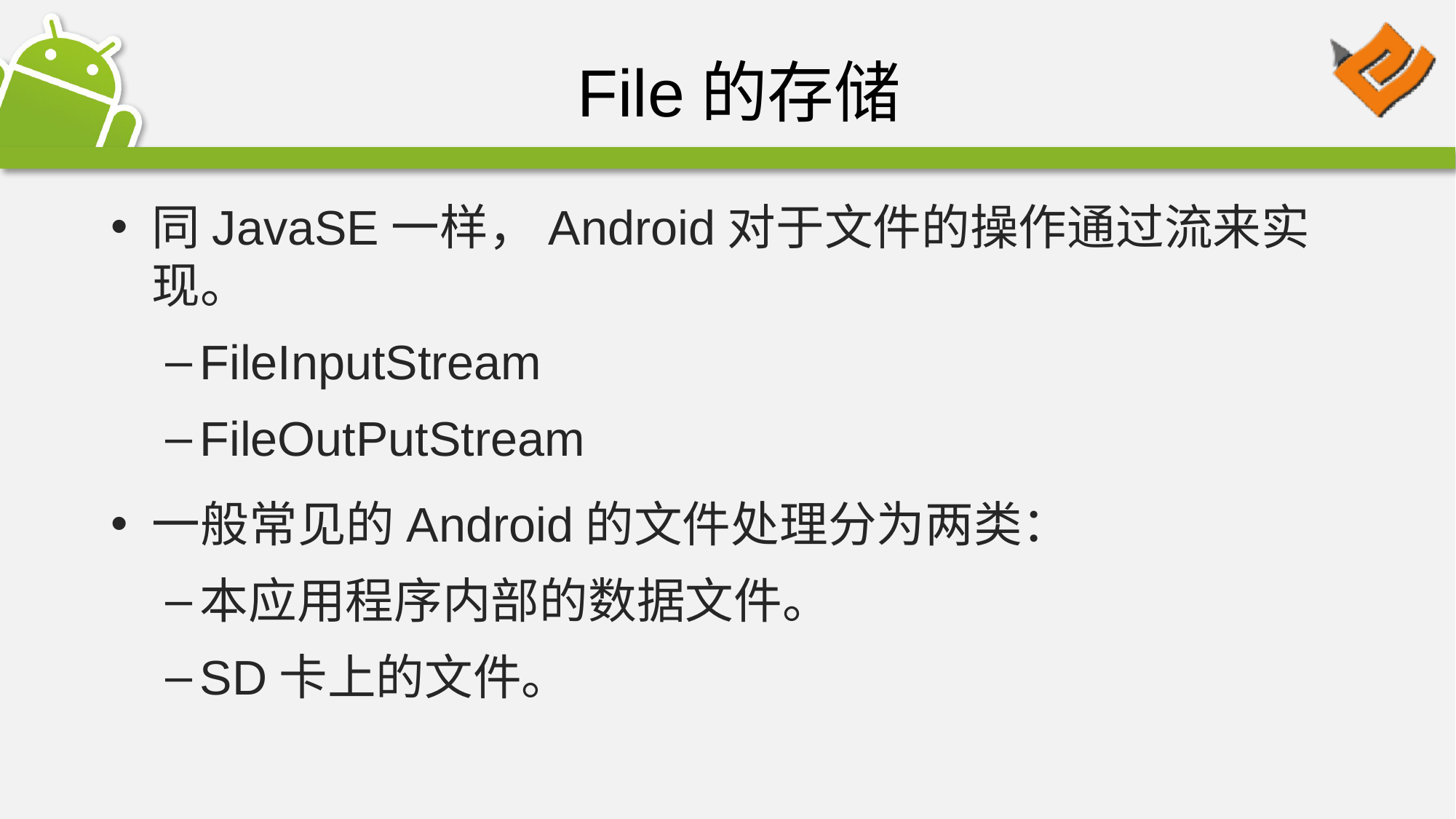

# File的存储
同JavaSE一样，Android对于文件的操作通过流来实现。
FileInputStream
FileOutPutStream
一般常见的Android的文件处理分为两类：
本应用程序内部的数据文件。
SD卡上的文件。